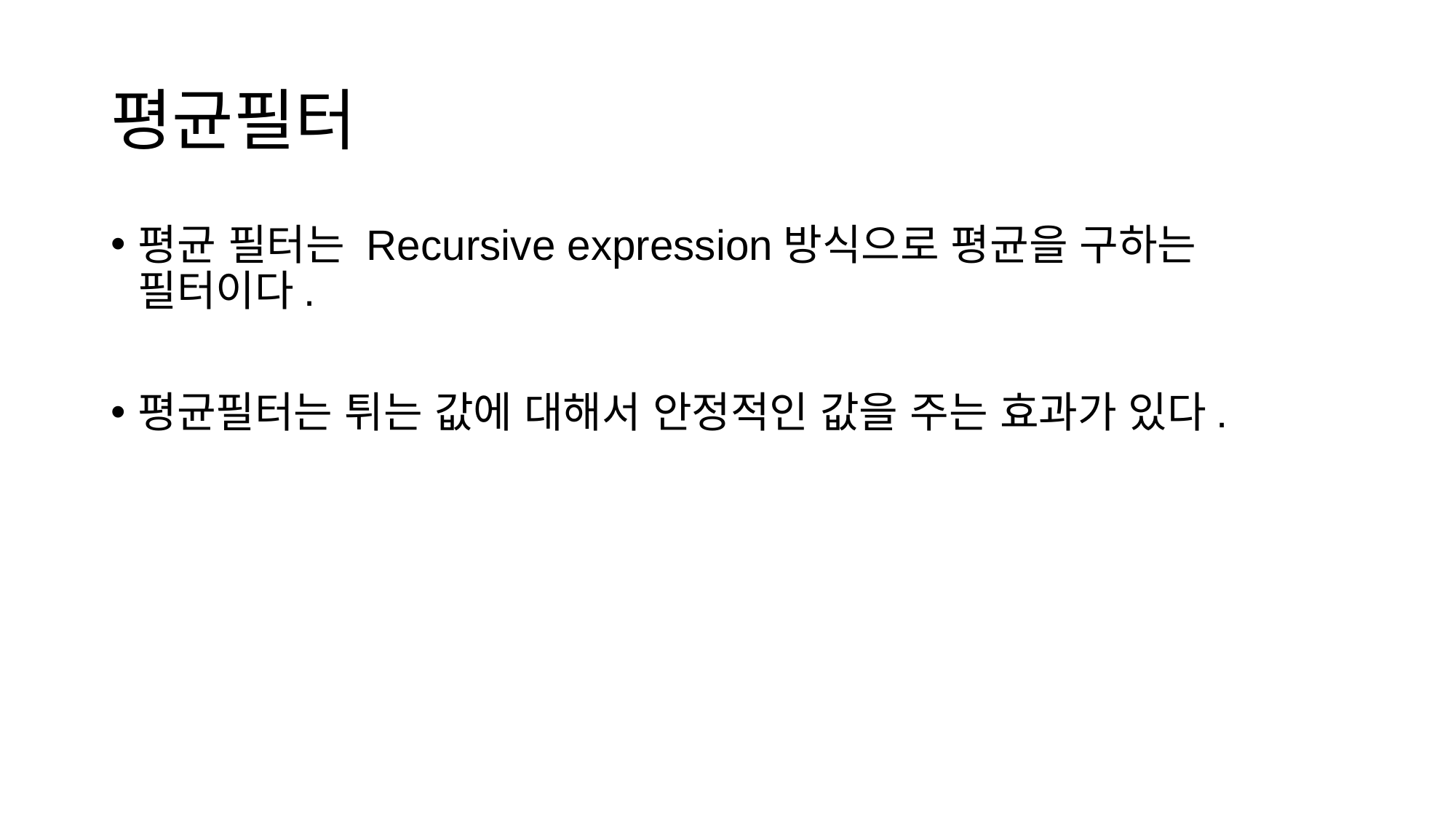

# 평균필터
평균 필터는 Recursive expression방식으로 평균을 구하는 필터이다.

평균필터는 튀는 값에 대해서 안정적인 값을 주는 효과가 있다.